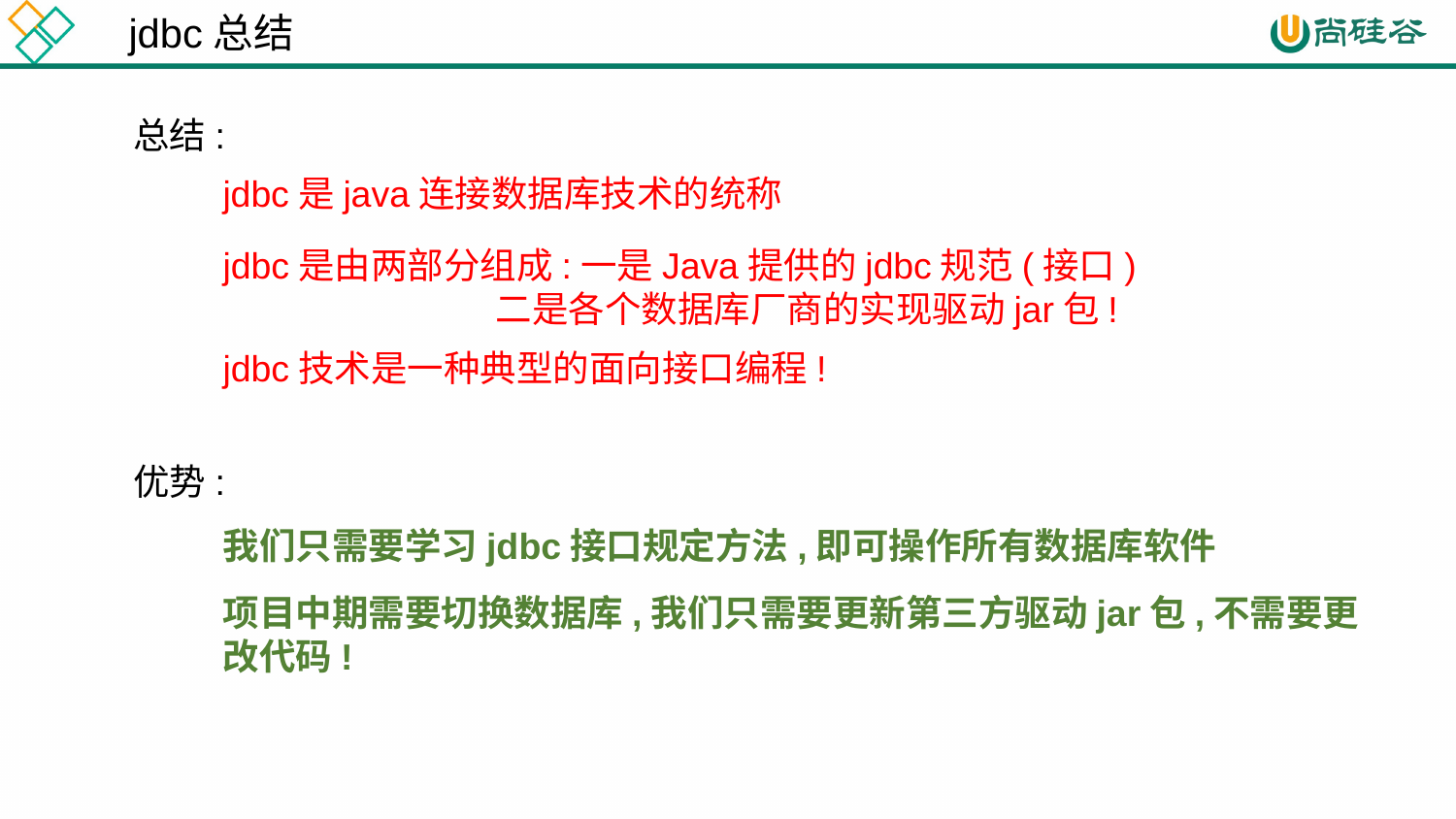

jdbc总结
总结:
jdbc是java连接数据库技术的统称

jdbc是由两部分组成:一是Java提供的jdbc规范(接口)
                                二是各个数据库厂商的实现驱动jar包!

jdbc技术是一种典型的面向接口编程!

优势:
我们只需要学习jdbc接口规定方法,即可操作所有数据库软件

项目中期需要切换数据库,我们只需要更新第三方驱动jar包,不需要更改代码!